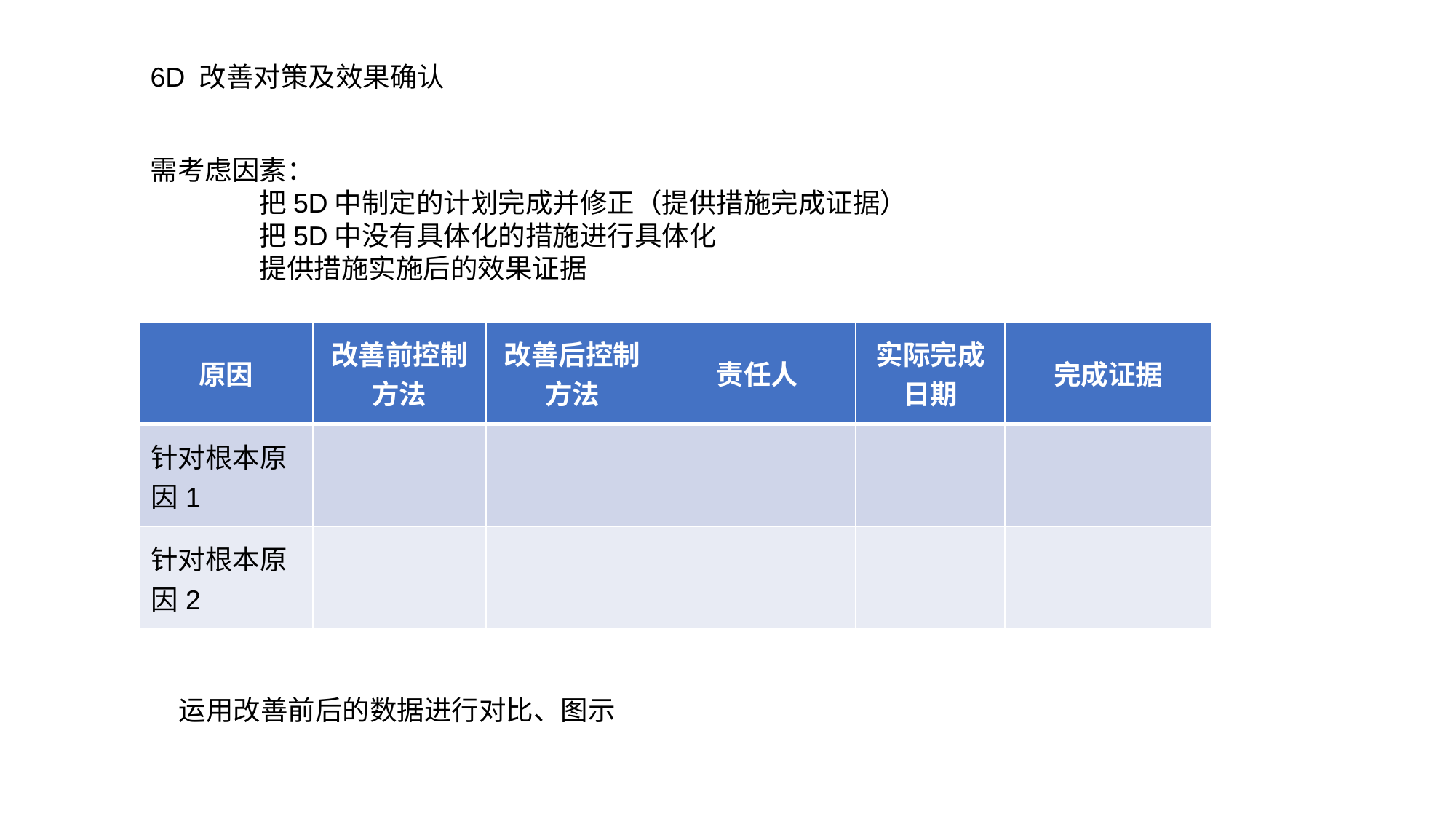

6D 改善对策及效果确认
需考虑因素：
	把5D中制定的计划完成并修正（提供措施完成证据）
	把5D中没有具体化的措施进行具体化
	提供措施实施后的效果证据
| 原因 | 改善前控制方法 | 改善后控制方法 | 责任人 | 实际完成日期 | 完成证据 |
| --- | --- | --- | --- | --- | --- |
| 针对根本原因1 |  |  |  |  |  |
| 针对根本原因2 |  |  |  |  |  |
运用改善前后的数据进行对比、图示